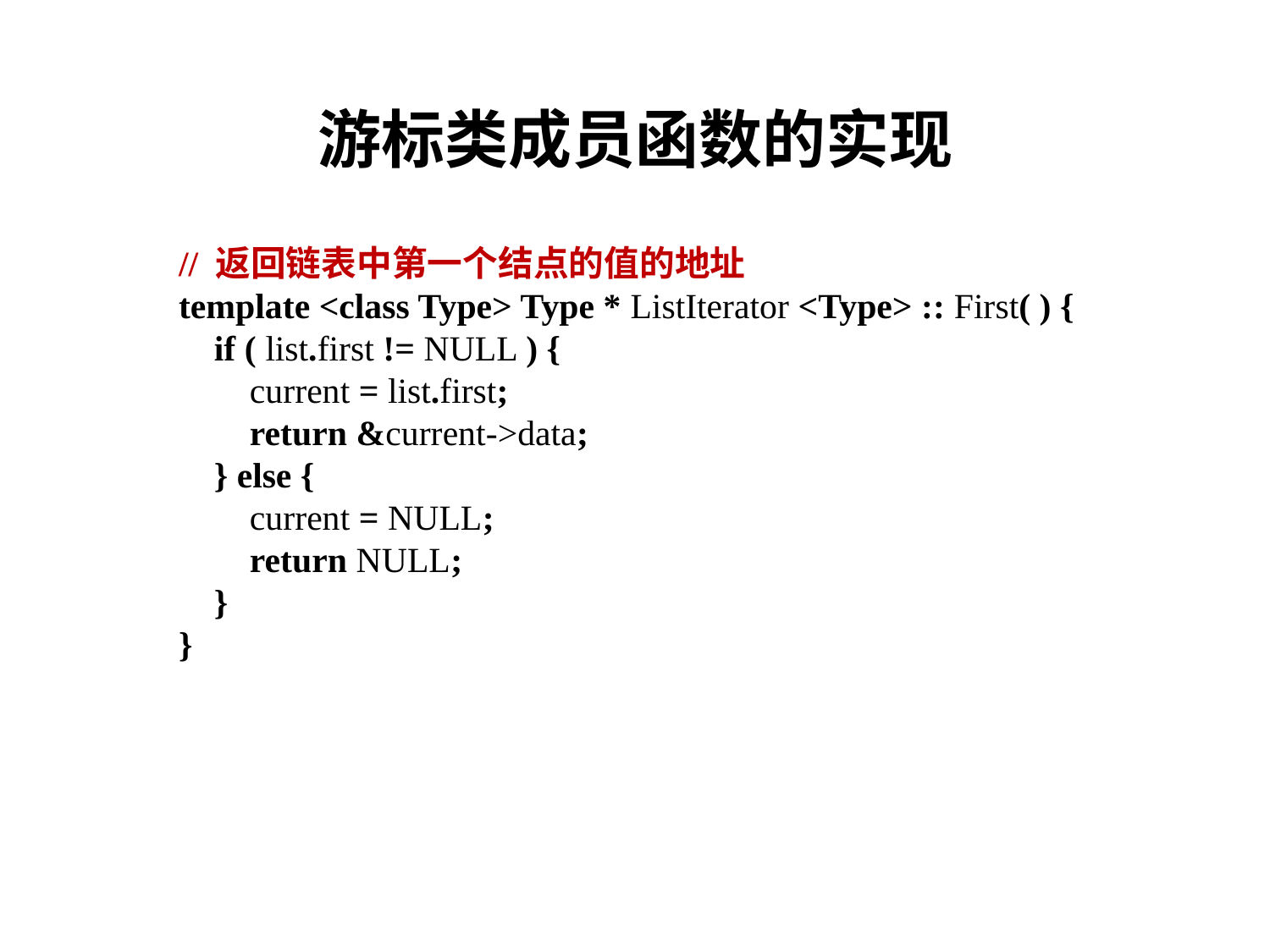

# 游标类成员函数的实现
// 返回链表中第一个结点的值的地址
template <class Type> Type * ListIterator <Type> :: First( ) {
    if ( list.first != NULL ) {
        current = list.first;
        return &current->data;
    } else {
        current = NULL;
        return NULL;
    }
}